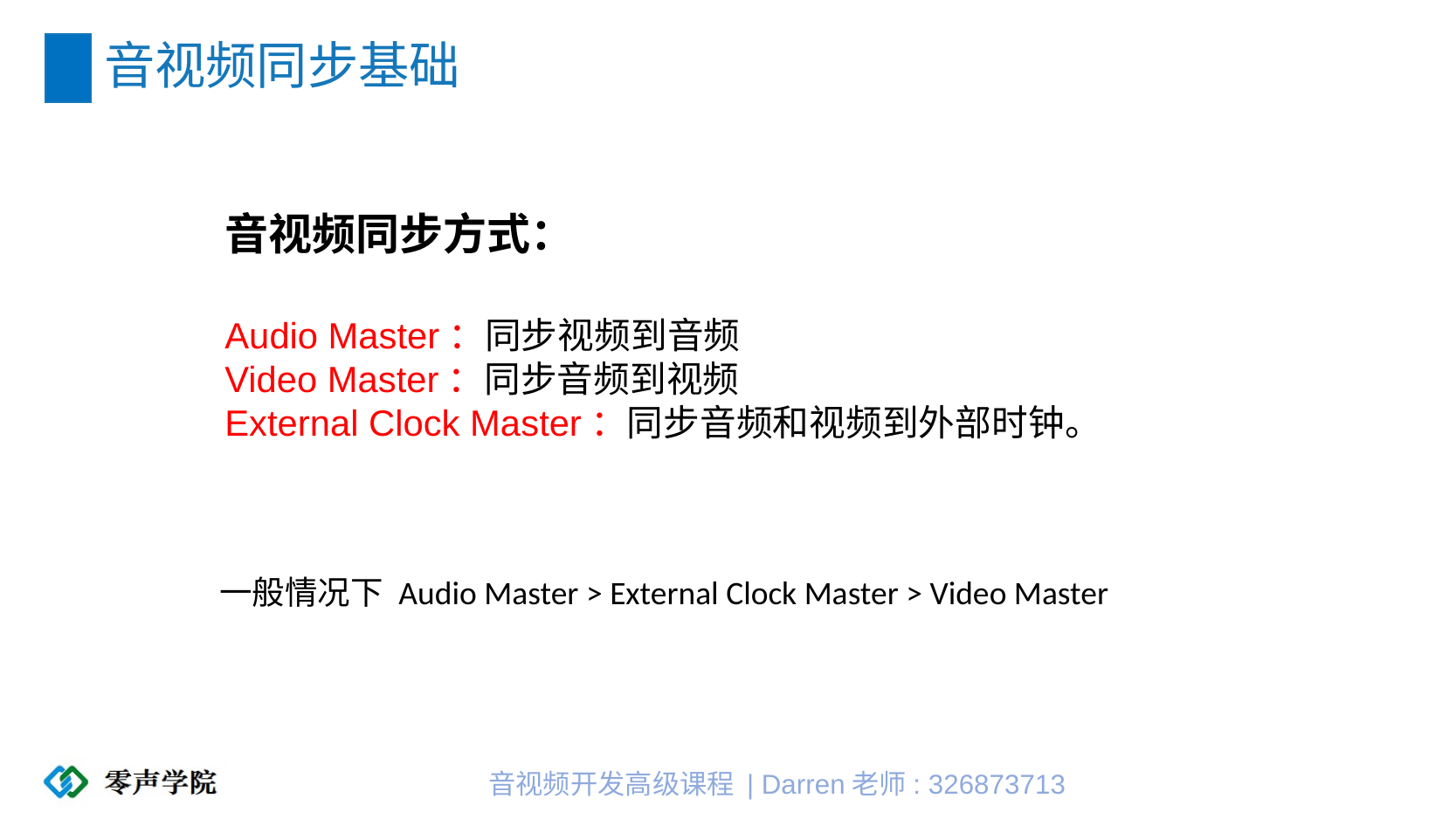

# 音视频同步基础
音视频同步方式：
Audio Master：同步视频到音频
Video Master：同步音频到视频
External Clock Master：同步音频和视频到外部时钟。
一般情况下 Audio Master > External Clock Master > Video Master